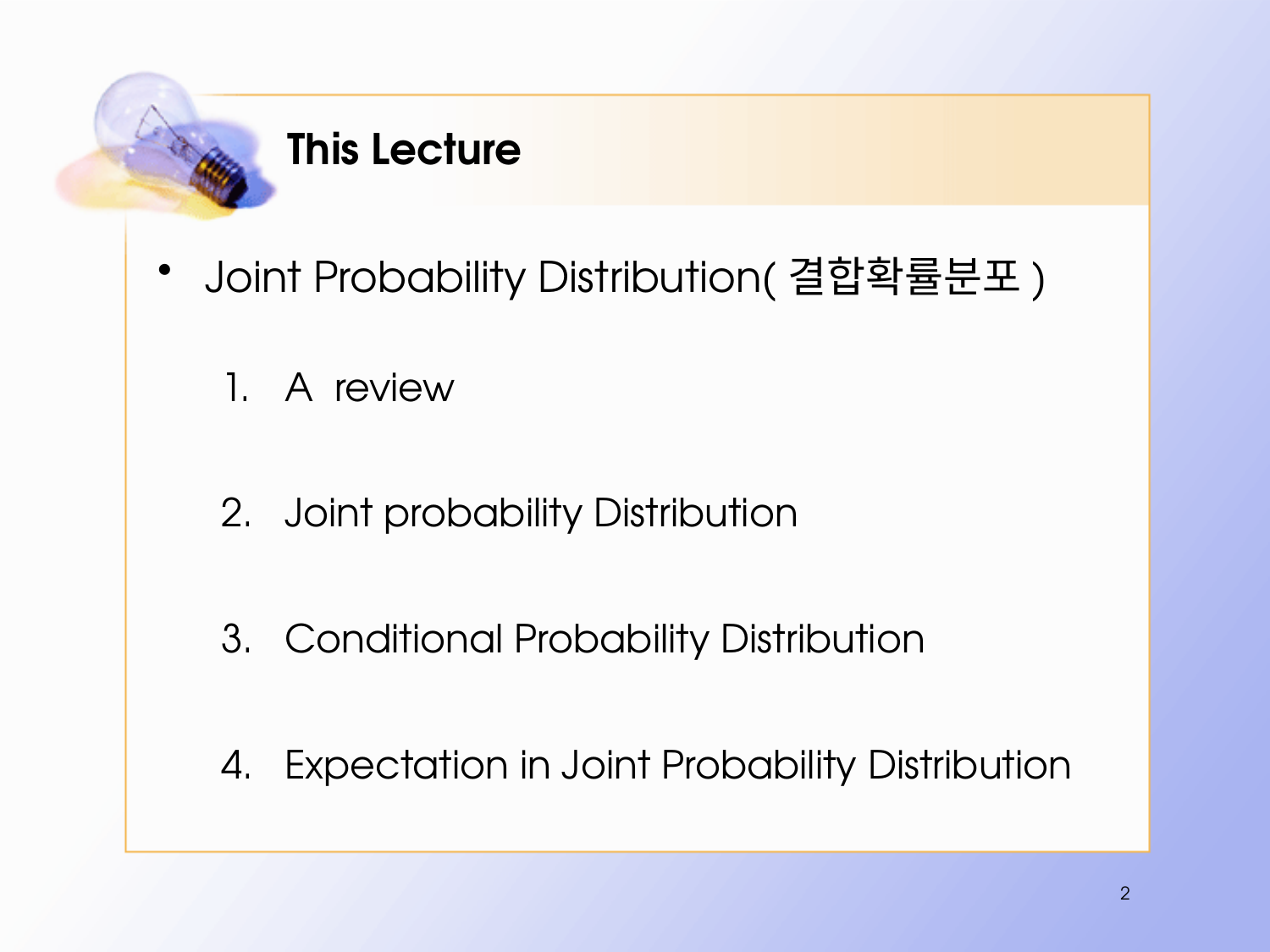

# This Lecture
Joint Probability Distribution(결합확률분포)

A  review

Joint probability Distribution

Conditional Probability Distribution

Expectation in Joint Probability Distribution
2